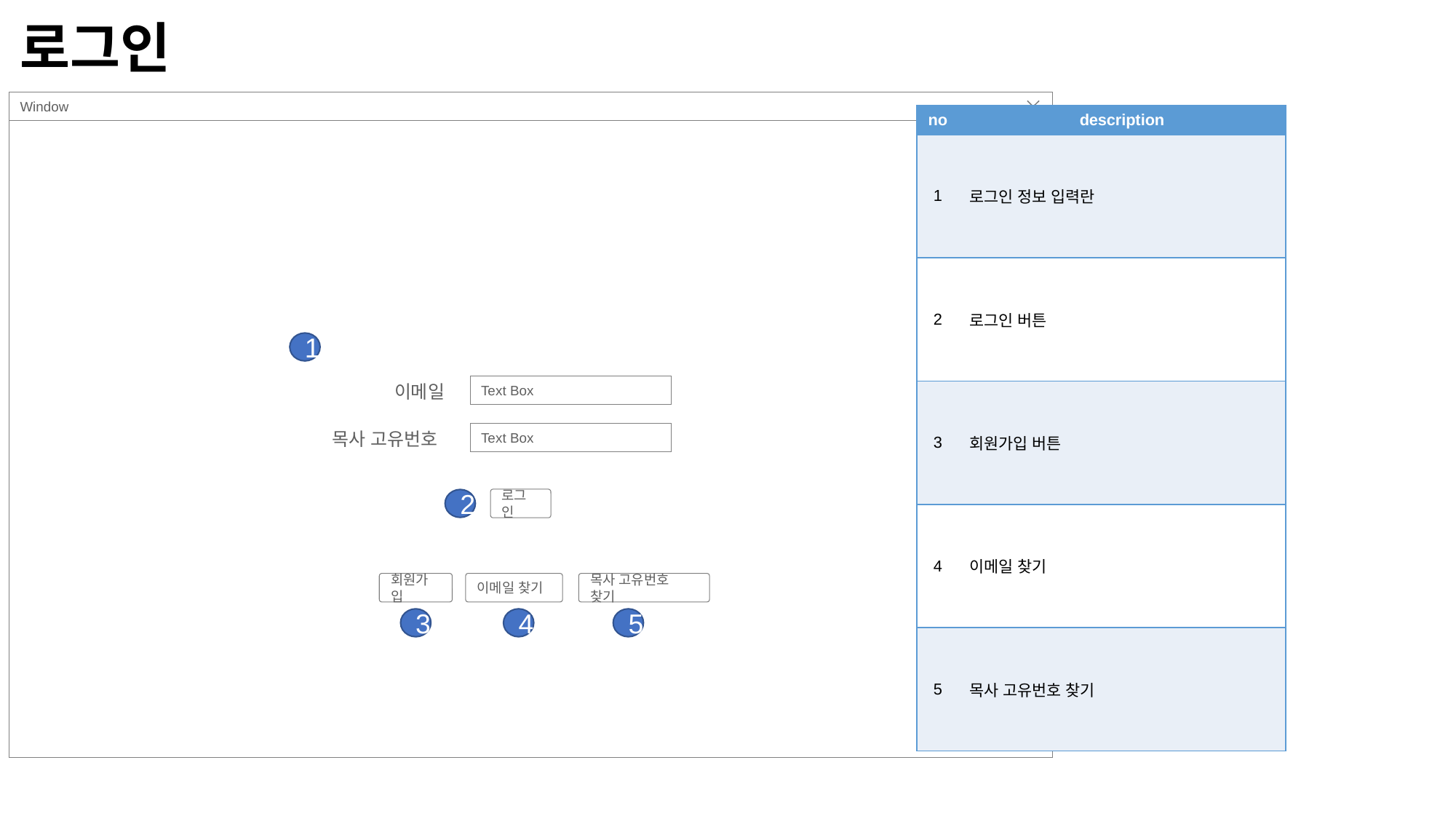

# 로그인
Window

| no | description |
| --- | --- |
| 1 | 로그인 정보 입력란 |
| 2 | 로그인 버튼 |
| 3 | 회원가입 버튼 |
| 4 | 이메일 찾기 |
| 5 | 목사 고유번호 찾기 |
1
이메일
Text Box
Text Box
목사 고유번호
로그인
2
목사 고유번호 찾기
회원가입
이메일 찾기
3
4
5